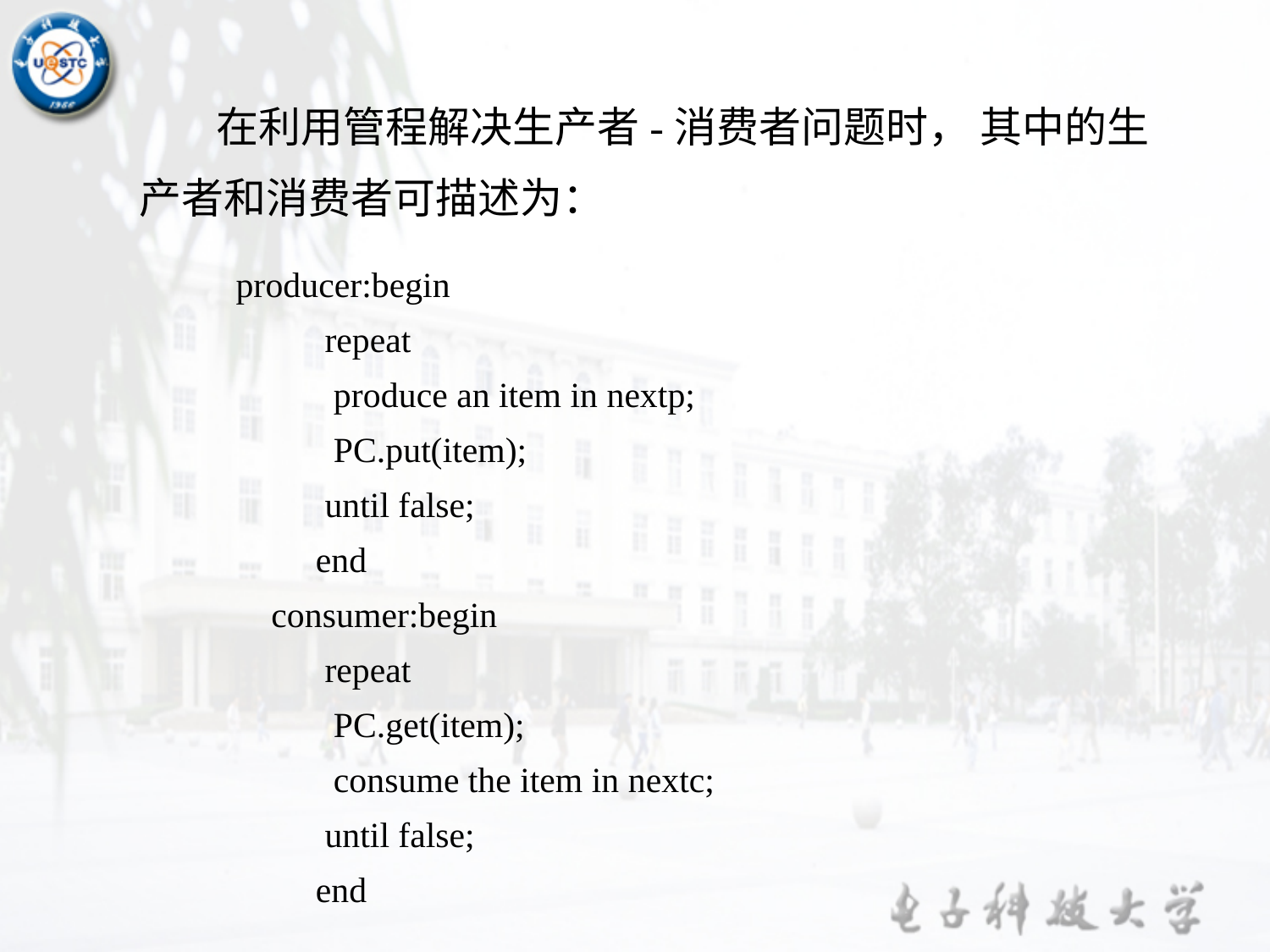

在利用管程解决生产者-消费者问题时， 其中的生产者和消费者可描述为：
producer:begin
          repeat
           produce an item in nextp;
           PC.put(item);
          until false;
         end
    consumer:begin
          repeat
           PC.get(item);
           consume the item in nextc;
          until false;
         end